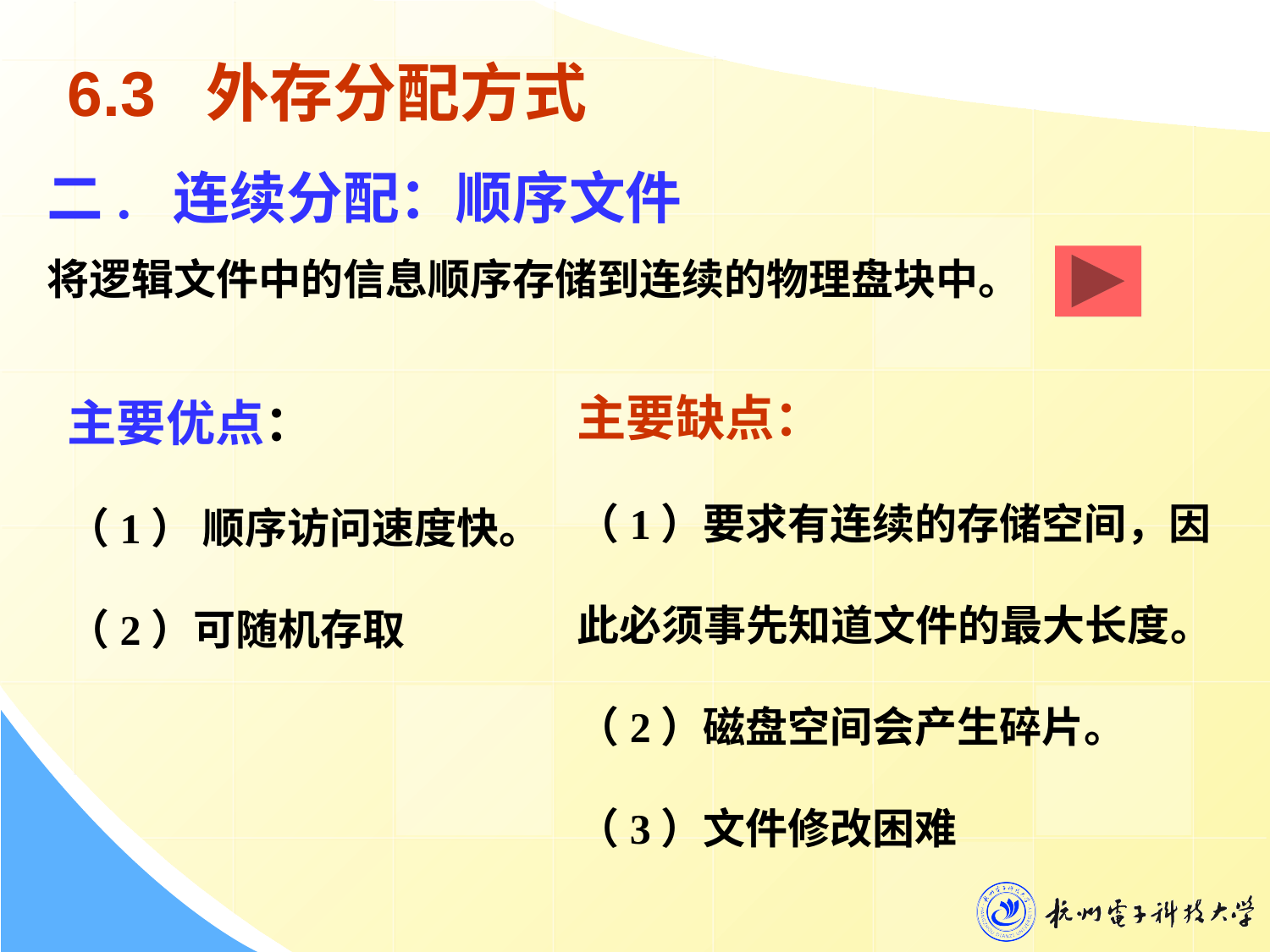

6.3  外存分配方式
二.  连续分配：顺序文件

将逻辑文件中的信息顺序存储到连续的物理盘块中。
主要缺点：
（1）要求有连续的存储空间，因
此必须事先知道文件的最大长度。
（2）磁盘空间会产生碎片。
（3）文件修改困难
主要优点：
（1） 顺序访问速度快。
（2）可随机存取